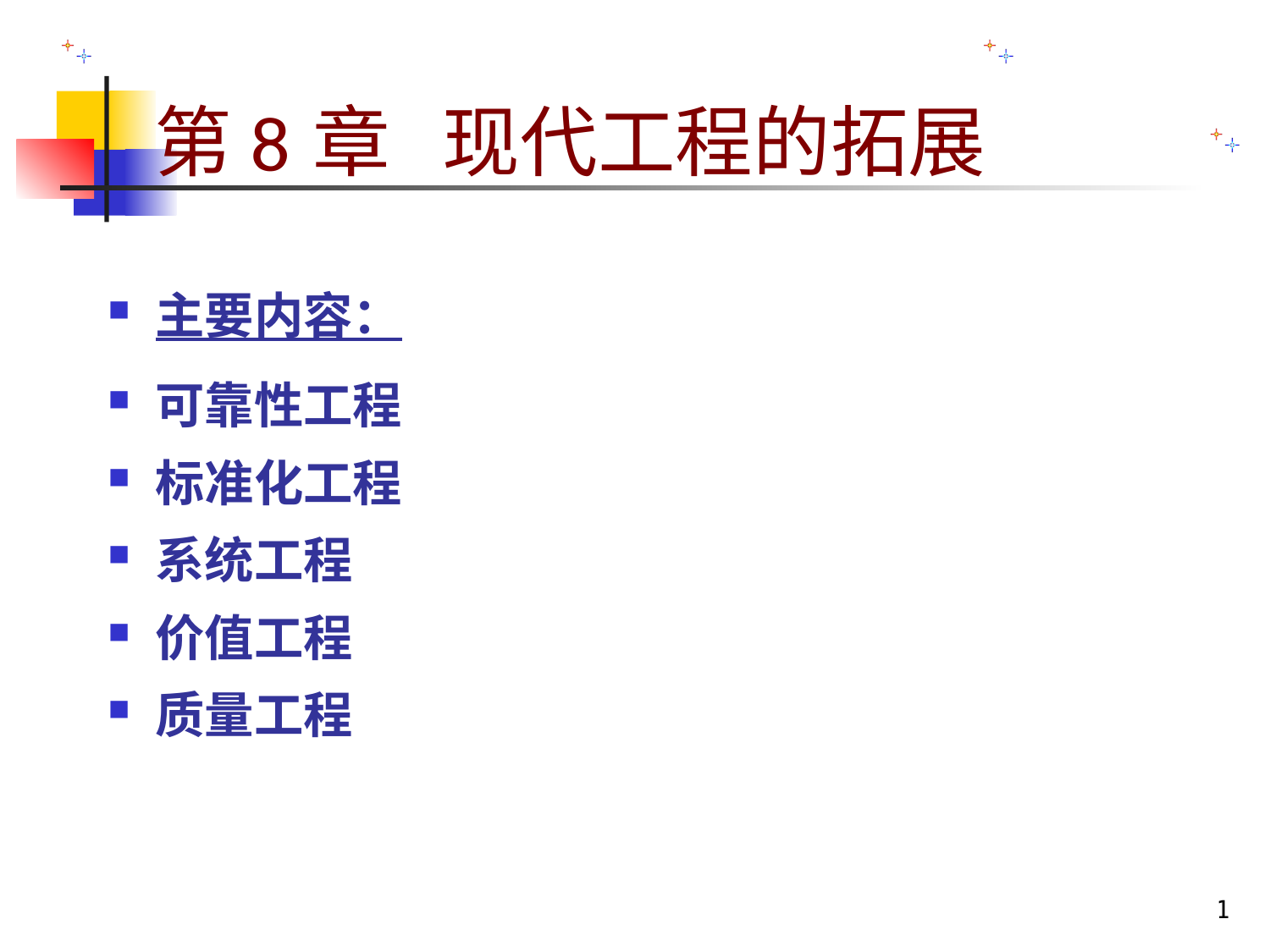

# 第8章   现代工程的拓展
主要内容：
可靠性工程
标准化工程
系统工程
价值工程
质量工程
1